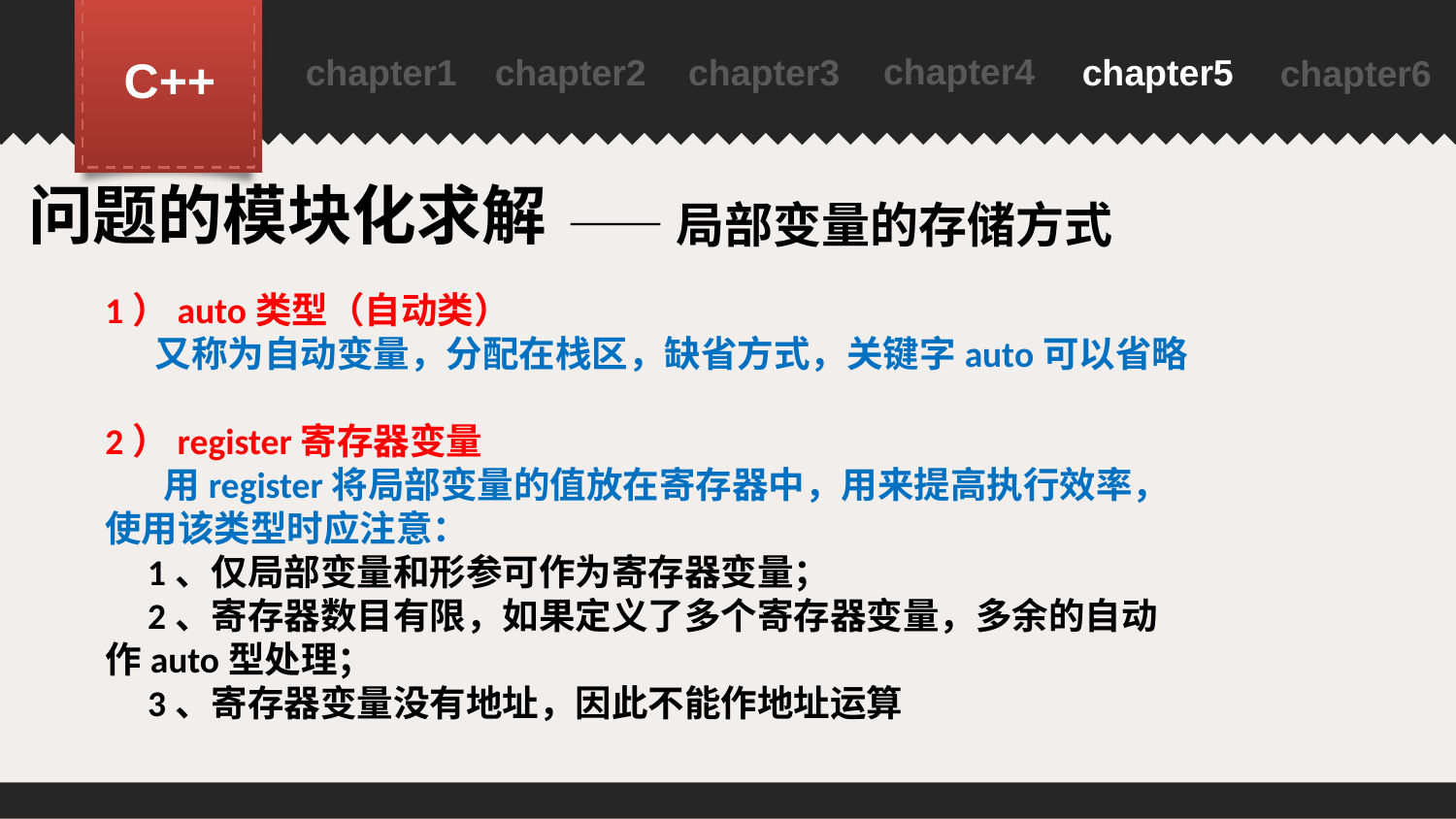

chapter4
C++
chapter1
chapter2
chapter3
chapter5
chapter6
PPT模板下载：www.1ppt.com/moban/     行业PPT模板：www.1ppt.com/hangye/
节日PPT模板：www.1ppt.com/jieri/           PPT素材下载：www.1ppt.com/sucai/
PPT背景图片：www.1ppt.com/beijing/      PPT图表下载：www.1ppt.com/tubiao/
优秀PPT下载：www.1ppt.com/xiazai/        PPT教程： www.1ppt.com/powerpoint/
Word教程： www.1ppt.com/word/              Excel教程：www.1ppt.com/excel/
资料下载：www.1ppt.com/ziliao/                PPT课件下载：www.1ppt.com/kejian/
范文下载：www.1ppt.com/fanwen/             试卷下载：www.1ppt.com/shiti/
教案下载：www.1ppt.com/jiaoan/

问题的模块化求解
——局部变量的存储方式
1）auto类型（自动类）
     又称为自动变量，分配在栈区，缺省方式，关键字auto可以省略

2）register寄存器变量
      用register将局部变量的值放在寄存器中，用来提高执行效率，使用该类型时应注意：
1、仅局部变量和形参可作为寄存器变量；
2、寄存器数目有限，如果定义了多个寄存器变量，多余的自动作auto型处理；
3、寄存器变量没有地址，因此不能作地址运算